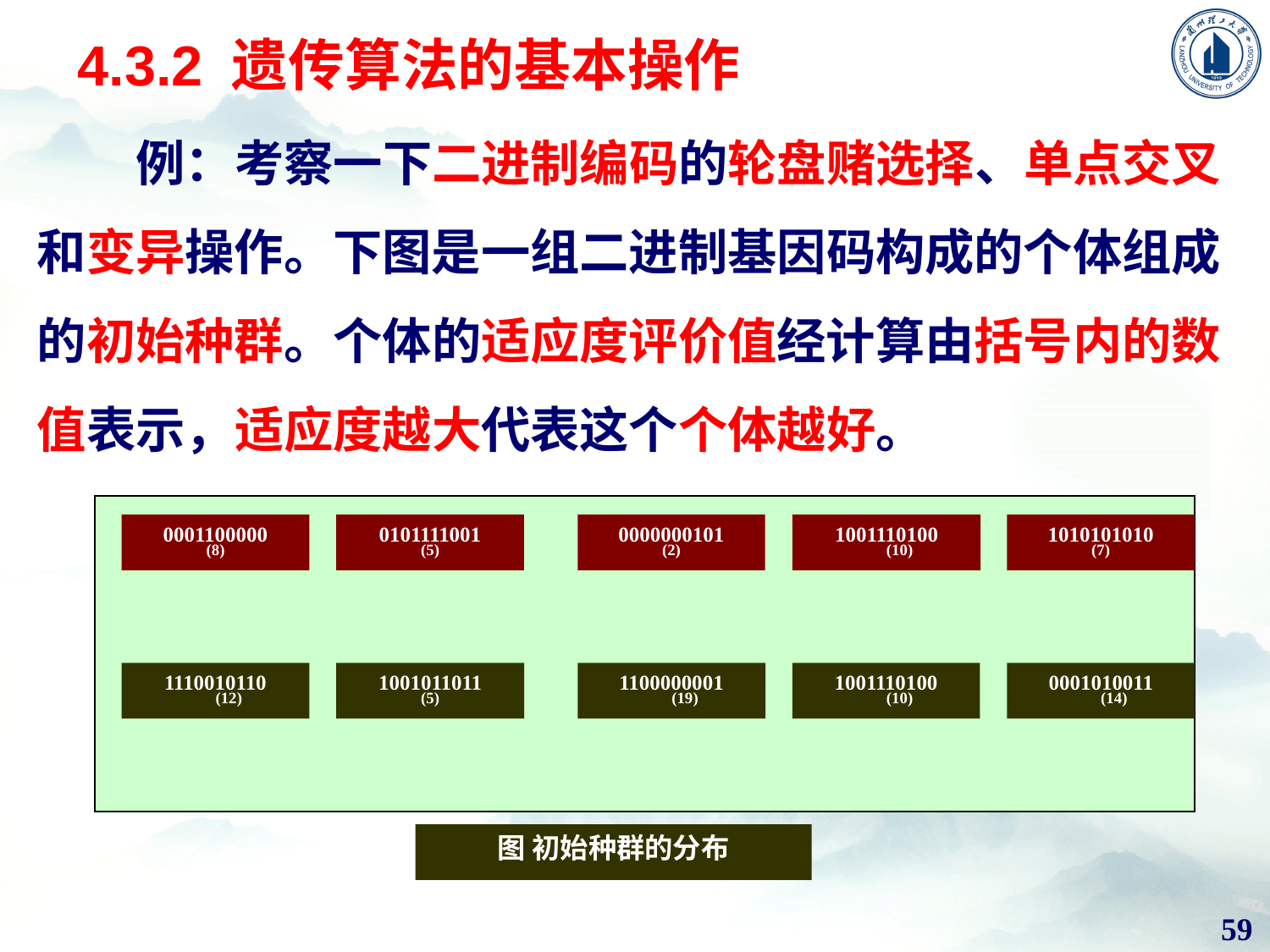

4.3.2 遗传算法的基本操作
例：考察一下二进制编码的轮盘赌选择、单点交叉和变异操作。下图是一组二进制基因码构成的个体组成的初始种群。个体的适应度评价值经计算由括号内的数值表示，适应度越大代表这个个体越好。

0001100000
0101111001
0000000101
1001110100
1010101010
1110010110
1001011011
1100000001
1001110100
0001010011
(8)
(5)
(2)
(10)
(7)
(12)
(5)
(19)
(10)
(14)
图 初始种群的分布
59